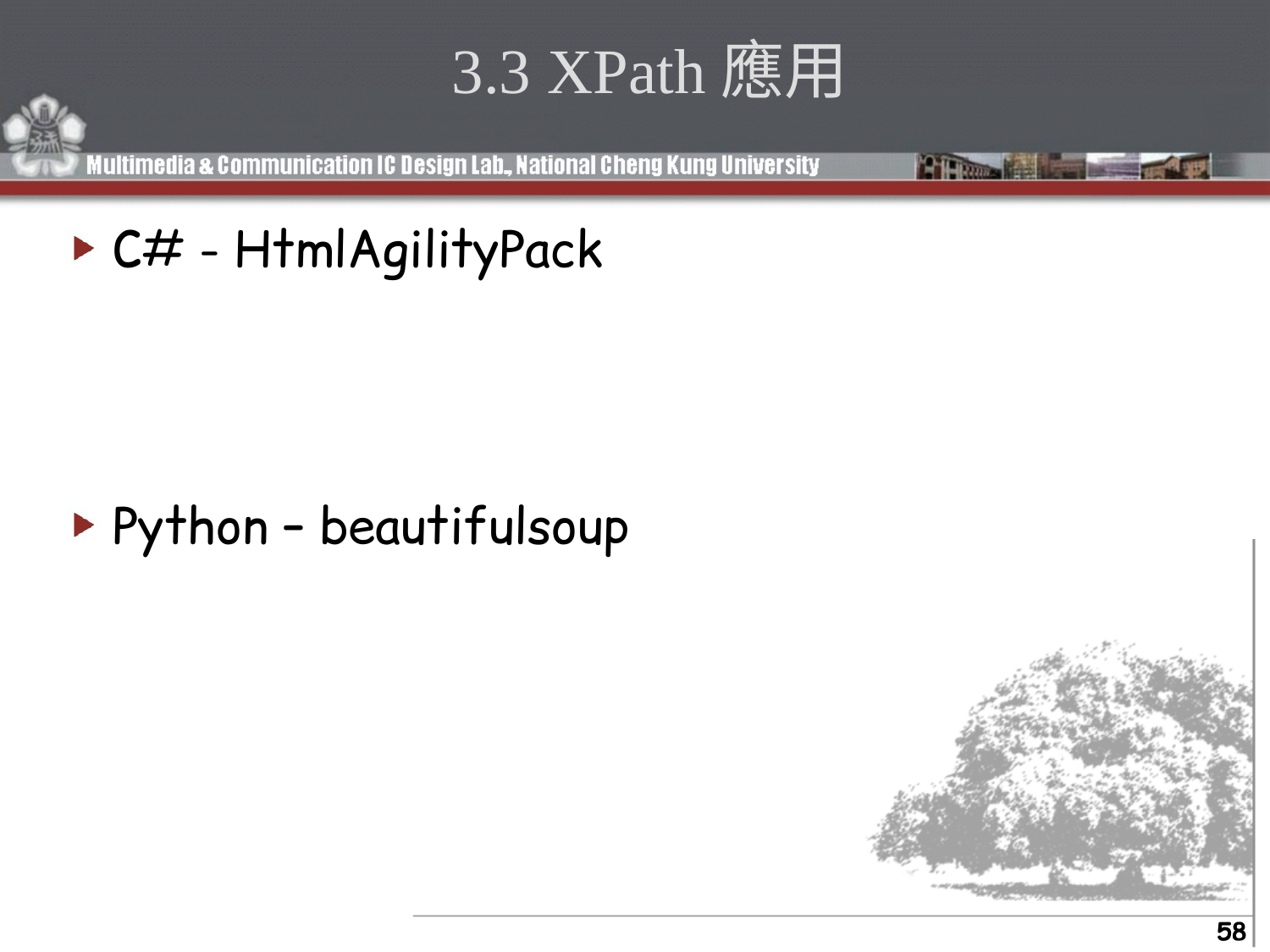

# 3.3 XPath應用
C# - HtmlAgilityPack

Python – beautifulsoup
58